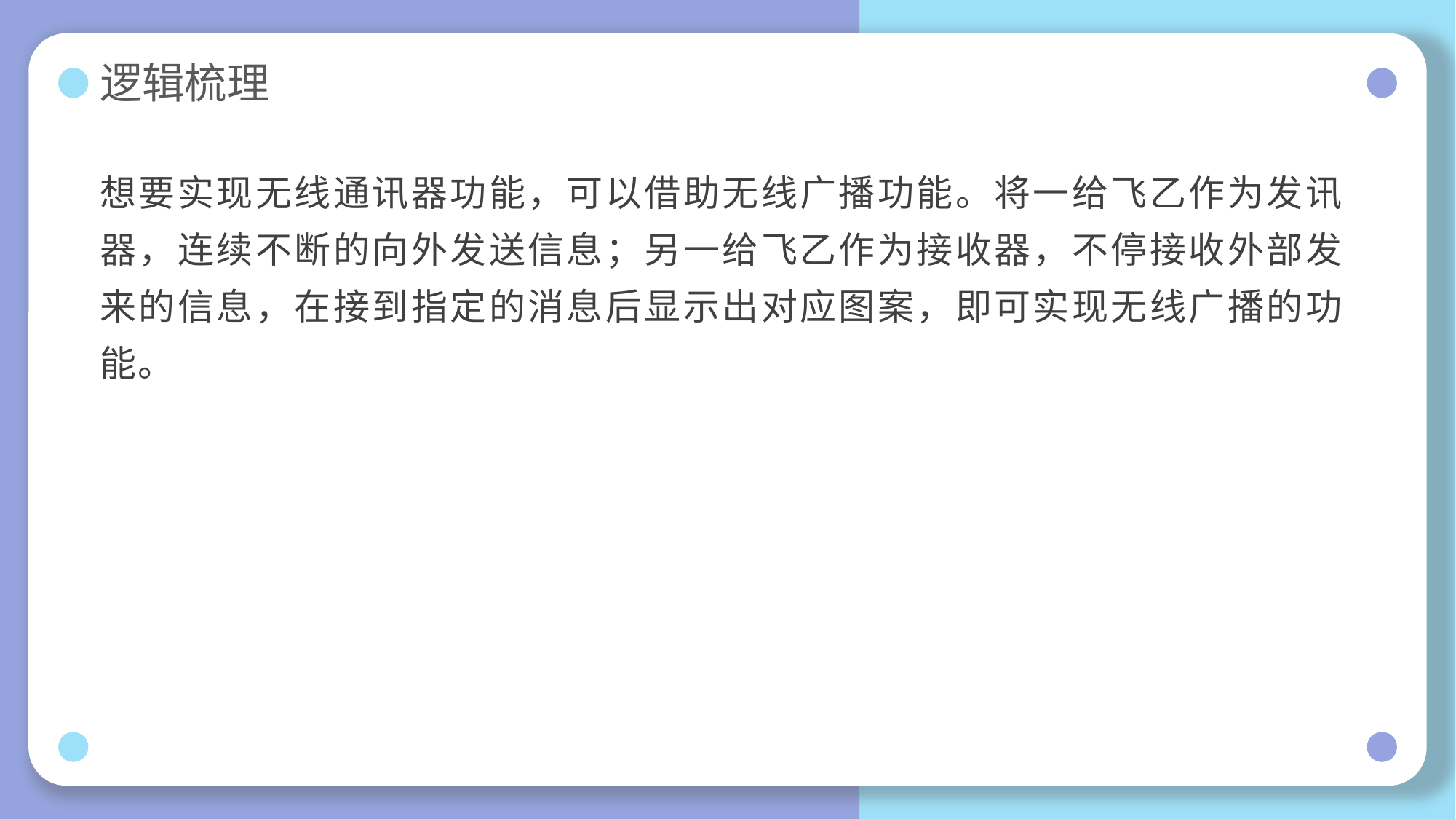

# 逻辑梳理
想要实现无线通讯器功能，可以借助无线广播功能。将一给飞乙作为发讯器，连续不断的向外发送信息；另一给飞乙作为接收器，不停接收外部发来的信息，在接到指定的消息后显示出对应图案，即可实现无线广播的功能。